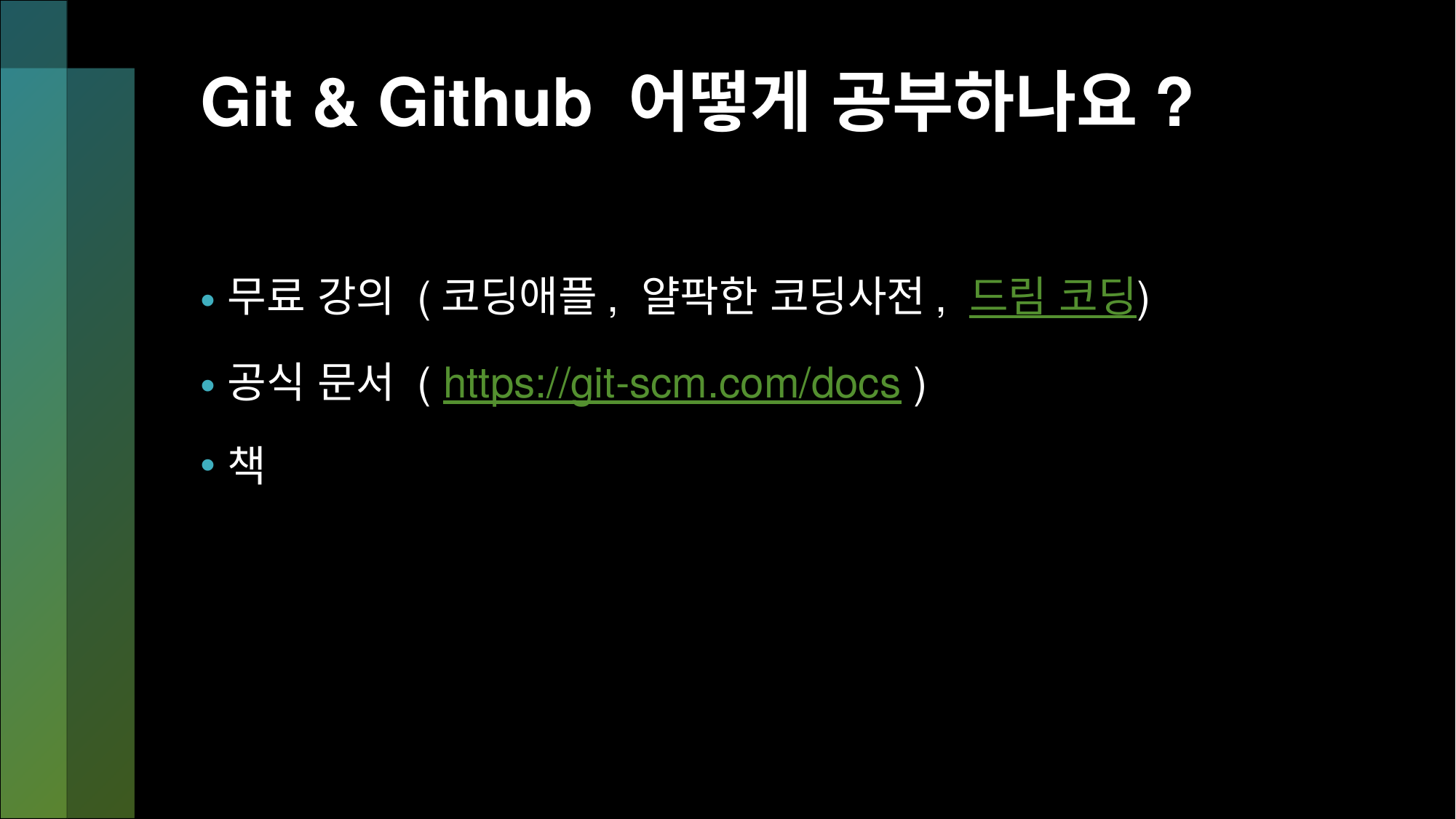

# Git & Github 어떻게 공부하나요?
무료 강의 (코딩애플, 얄팍한 코딩사전, 드림 코딩)
공식 문서 ( https://git-scm.com/docs )
책